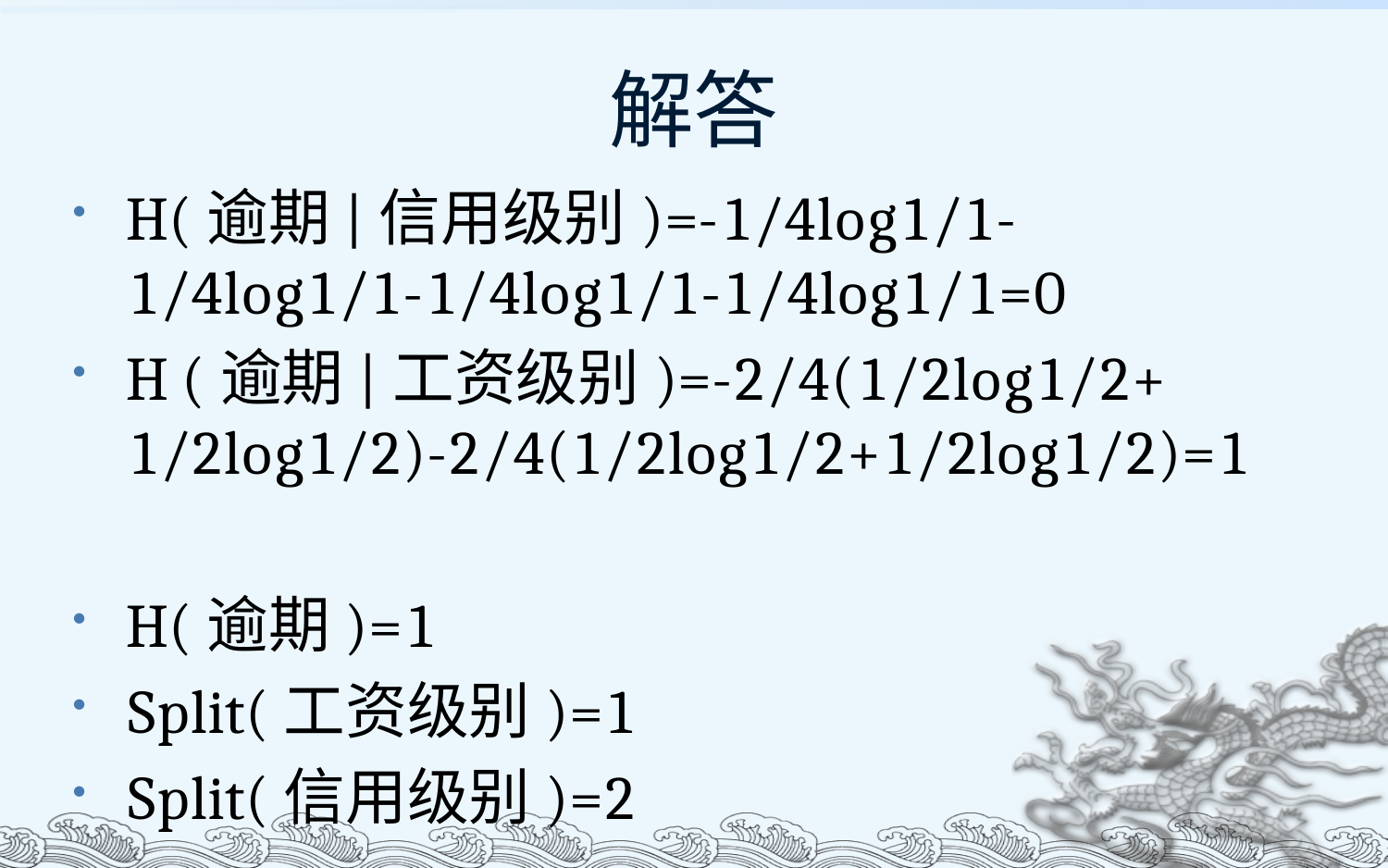

# 解答
H(逾期|信用级别)=-1/4log1/1-1/4log1/1-1/4log1/1-1/4log1/1=0
H (逾期|工资级别)=-2/4(1/2log1/2+ 1/2log1/2)-2/4(1/2log1/2+1/2log1/2)=1

H(逾期)=1
Split(工资级别)=1
Split(信用级别)=2